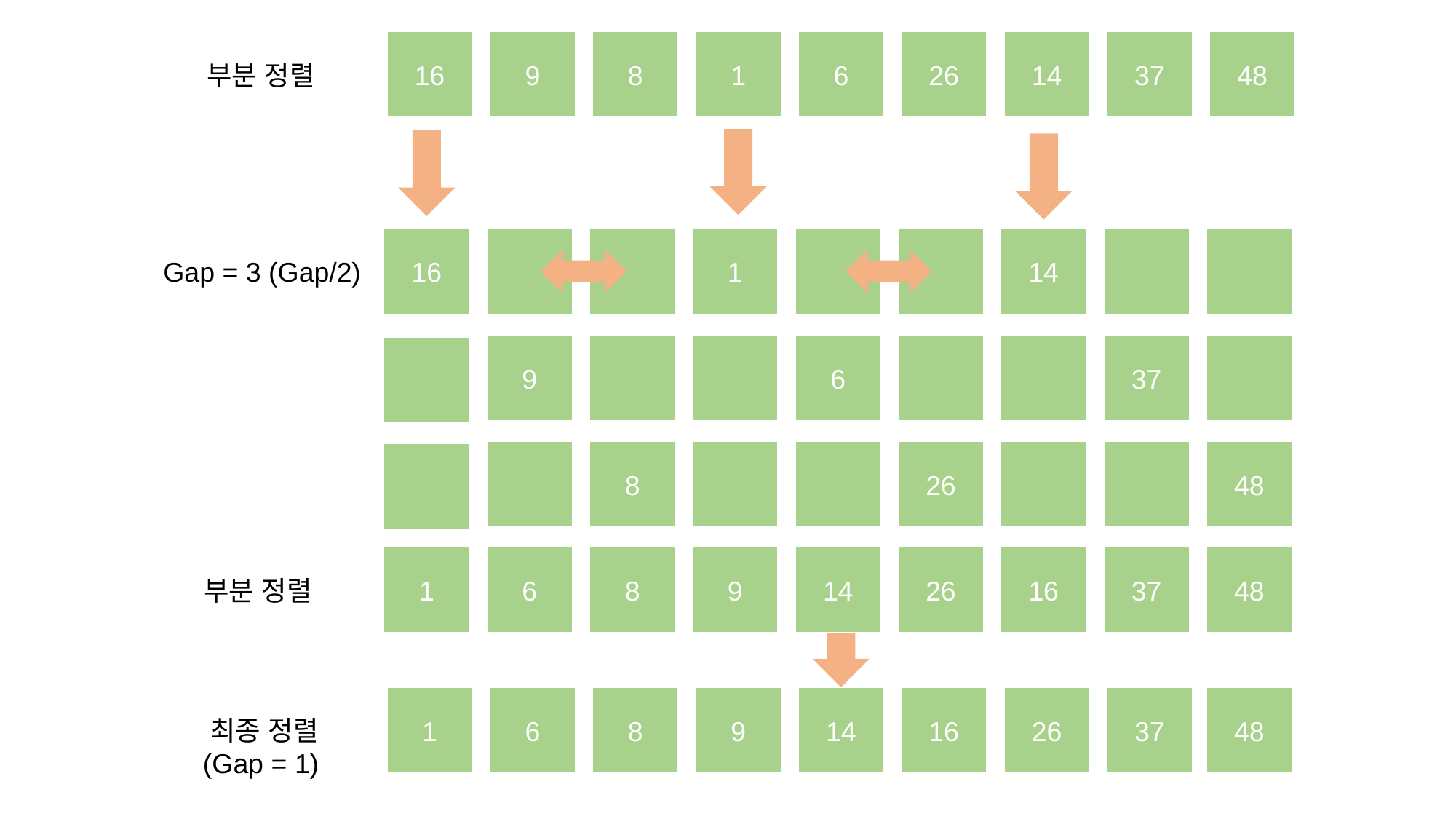

16
9
8
1
6
26
14
37
48
부분 정렬

16

1

14

9

6

37

8

26

48

Gap = 3 (Gap/2)
1
6
8
9
14
26
16
37
48
부분 정렬

1
6
8
9
14
16
26
37
48
최종 정렬
(Gap = 1)